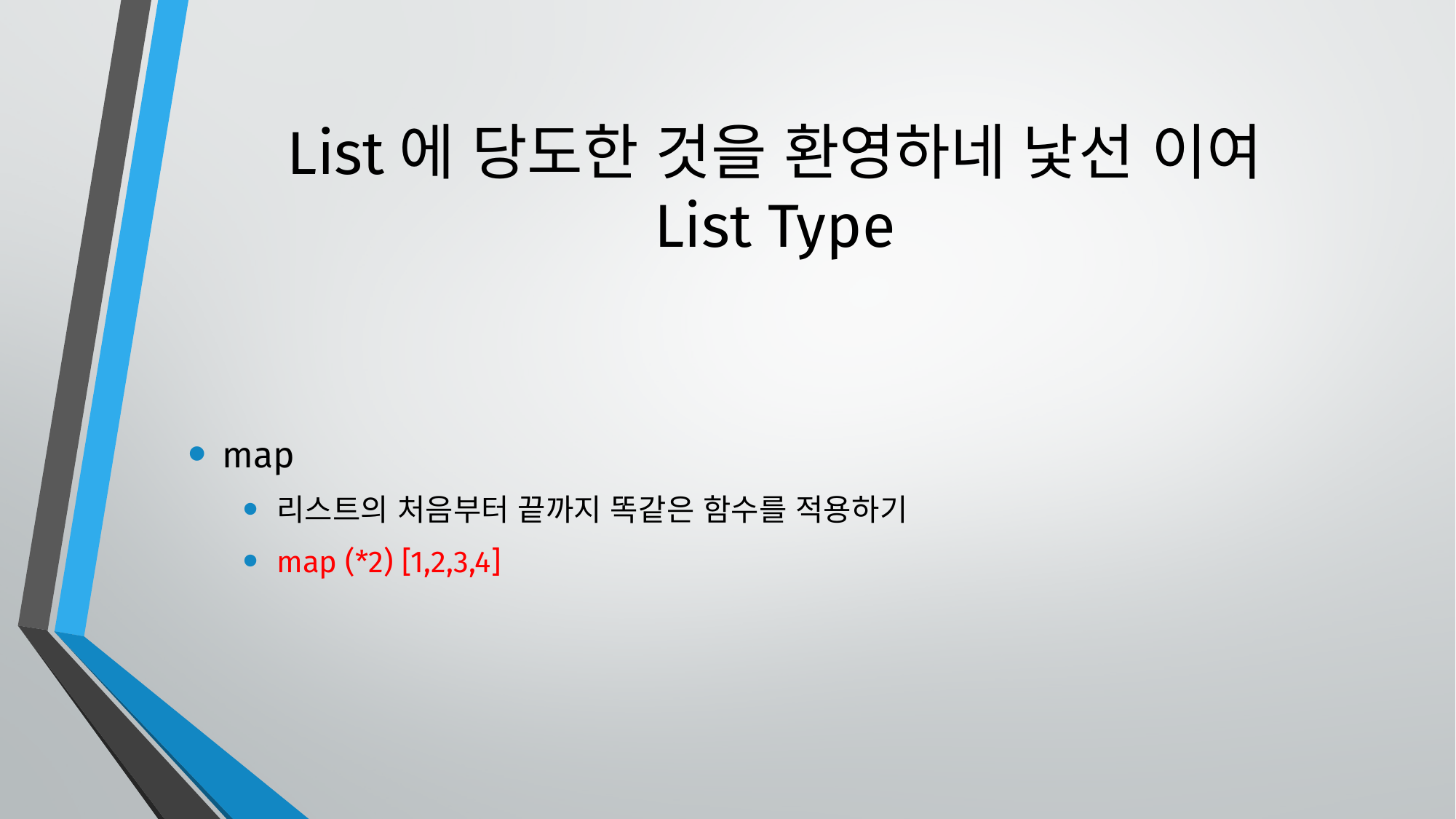

# List에 당도한 것을 환영하네 낯선 이여 List Type
map
리스트의 처음부터 끝까지 똑같은 함수를 적용하기
map (*2) [1,2,3,4]